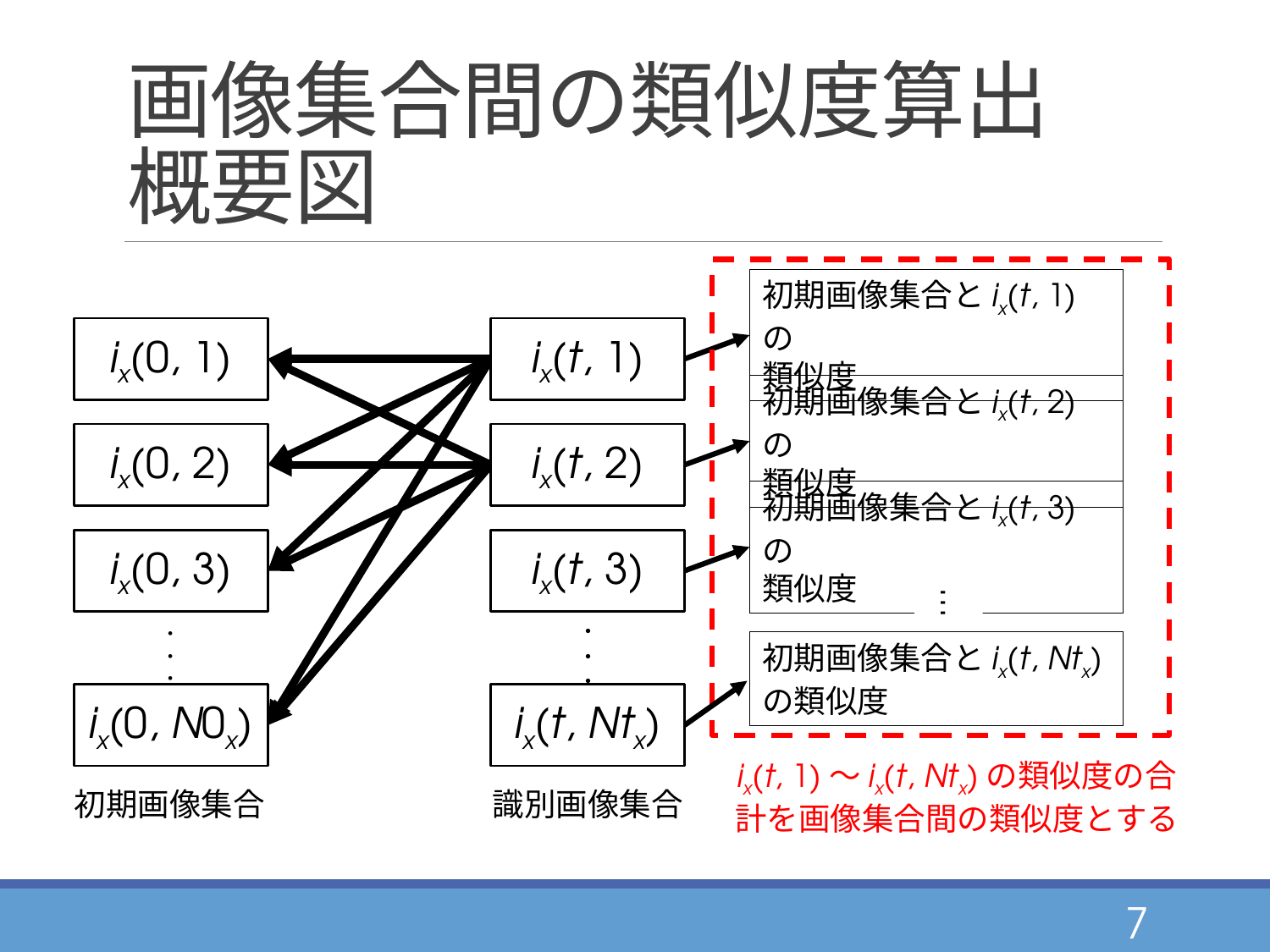

# 画像集合間の類似度算出 概要図

初期画像集合とix(t, 1)の
類似度
ix(0, 1)
ix(t, 1)
初期画像集合とix(t, 2)の
類似度
ix(0, 2)
ix(t, 2)
初期画像集合とix(t, 3)の
類似度
ix(0, 3)
ix(t, 3)
…
・・・
・・・
初期画像集合とix(t, Ntx)の類似度
ix(0, N0x)
ix(t, Ntx)
ix(t, 1)～ix(t, Ntx)の類似度の合計を画像集合間の類似度とする
初期画像集合
識別画像集合
7